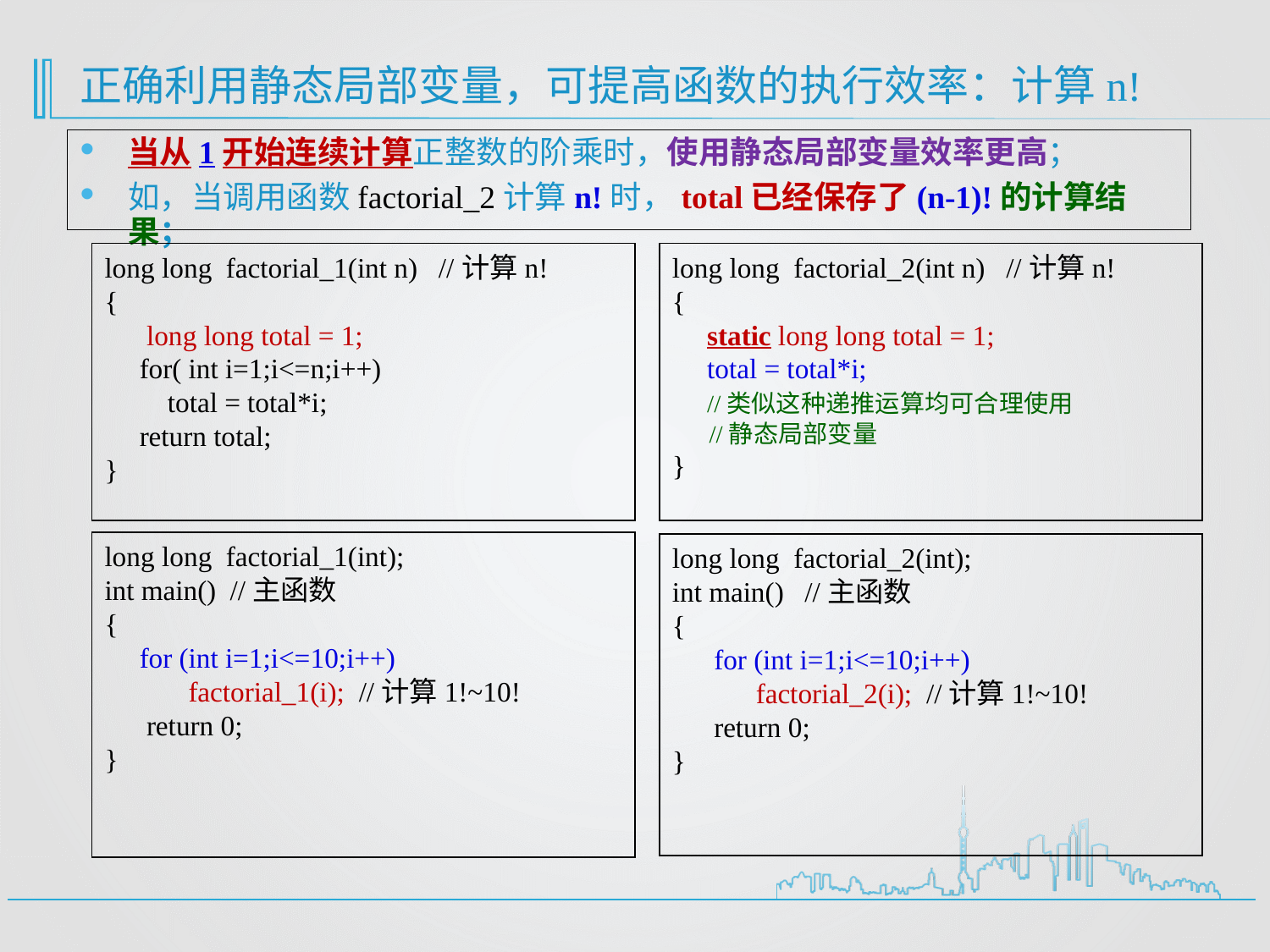

# 正确利用静态局部变量，可提高函数的执行效率：计算n!
当从1开始连续计算正整数的阶乘时，使用静态局部变量效率更高；
如，当调用函数factorial_2计算n!时，total已经保存了(n-1)!的计算结果；
long long  factorial_1(int n)   //计算n!
{
      long long total = 1;
     for( int i=1;i<=n;i++)
         total = total*i;
     return total;
}
long long  factorial_2(int n)   //计算n!
{
     static long long total = 1;
     total = total*i;
     //类似这种递推运算均可合理使用
      //静态局部变量
}
long long  factorial_1(int);
int main()  //主函数
{
     for (int i=1;i<=10;i++)
            factorial_1(i);  //计算1!~10!
      return 0;
}
long long  factorial_2(int);
int main()   //主函数
{
      for (int i=1;i<=10;i++)
            factorial_2(i);  //计算1!~10!
      return 0;
}